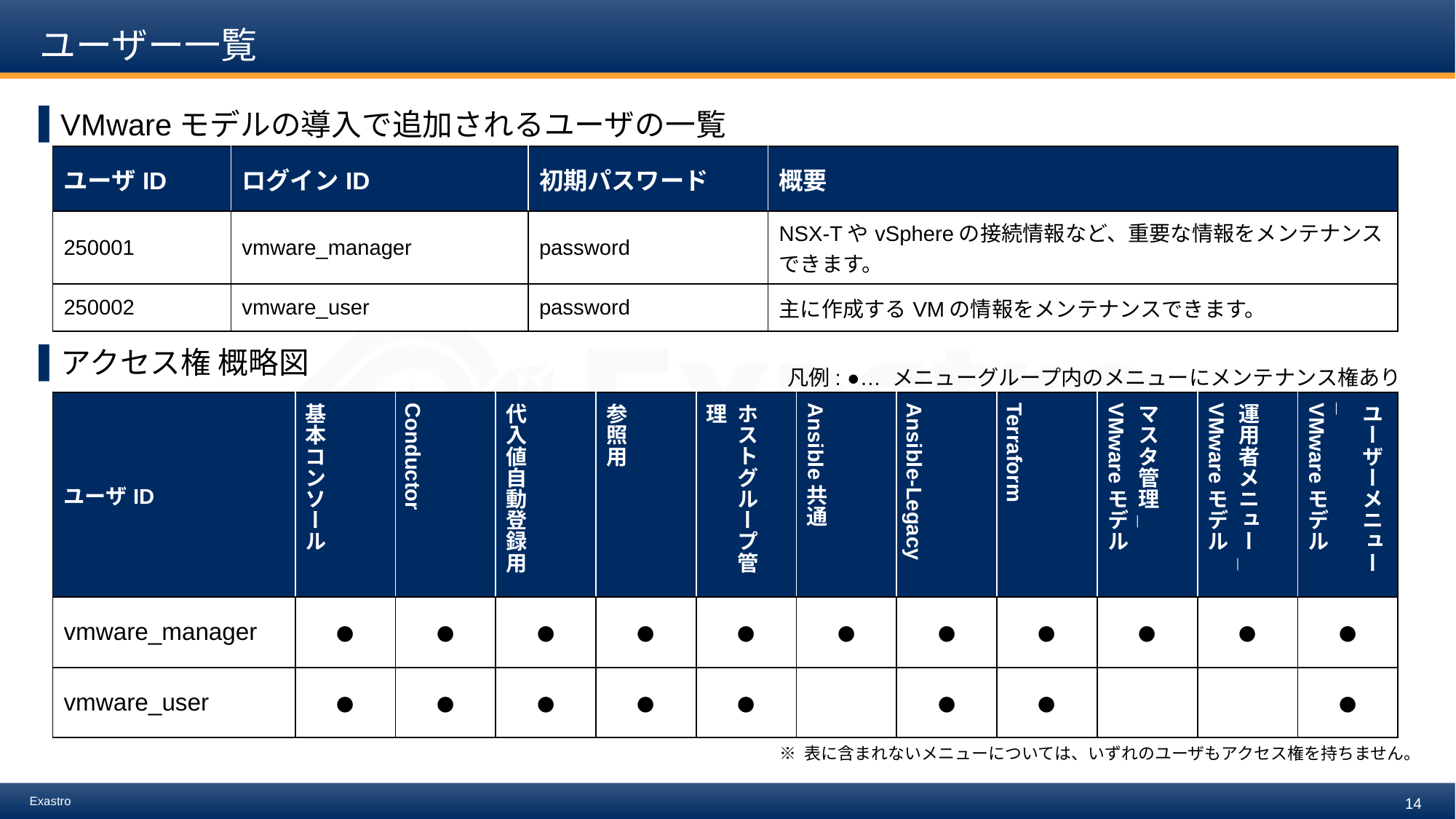

# ユーザー一覧
VMwareモデルの導入で追加されるユーザの一覧
| ユーザID | ログインID | 初期パスワード | 概要 |
| --- | --- | --- | --- |
| 250001 | vmware\_manager | password | NSX-TやvSphereの接続情報など、重要な情報をメンテナンスできます。 |
| 250002 | vmware\_user | password | 主に作成するVMの情報をメンテナンスできます。 |
アクセス権 概略図
凡例: ●… メニューグループ内のメニューにメンテナンス権あり
| ユーザID | 基本コンソール | Conductor | 代入値自動登録用 | 参照用 | ホストグループ管理 | Ansible共通 | Ansible-Legacy | Terraform | マスタ管理\_ VMwareモデル | 運用者メニュー\_ VMwareモデル | ユーザーメニュー\_ VMwareモデル |
| --- | --- | --- | --- | --- | --- | --- | --- | --- | --- | --- | --- |
| vmware\_manager | ● | ● | ● | ● | ● | ● | ● | ● | ● | ● | ● |
| vmware\_user | ● | ● | ● | ● | ● |  | ● | ● |  |  | ● |
※ 表に含まれないメニューについては、いずれのユーザもアクセス権を持ちません。